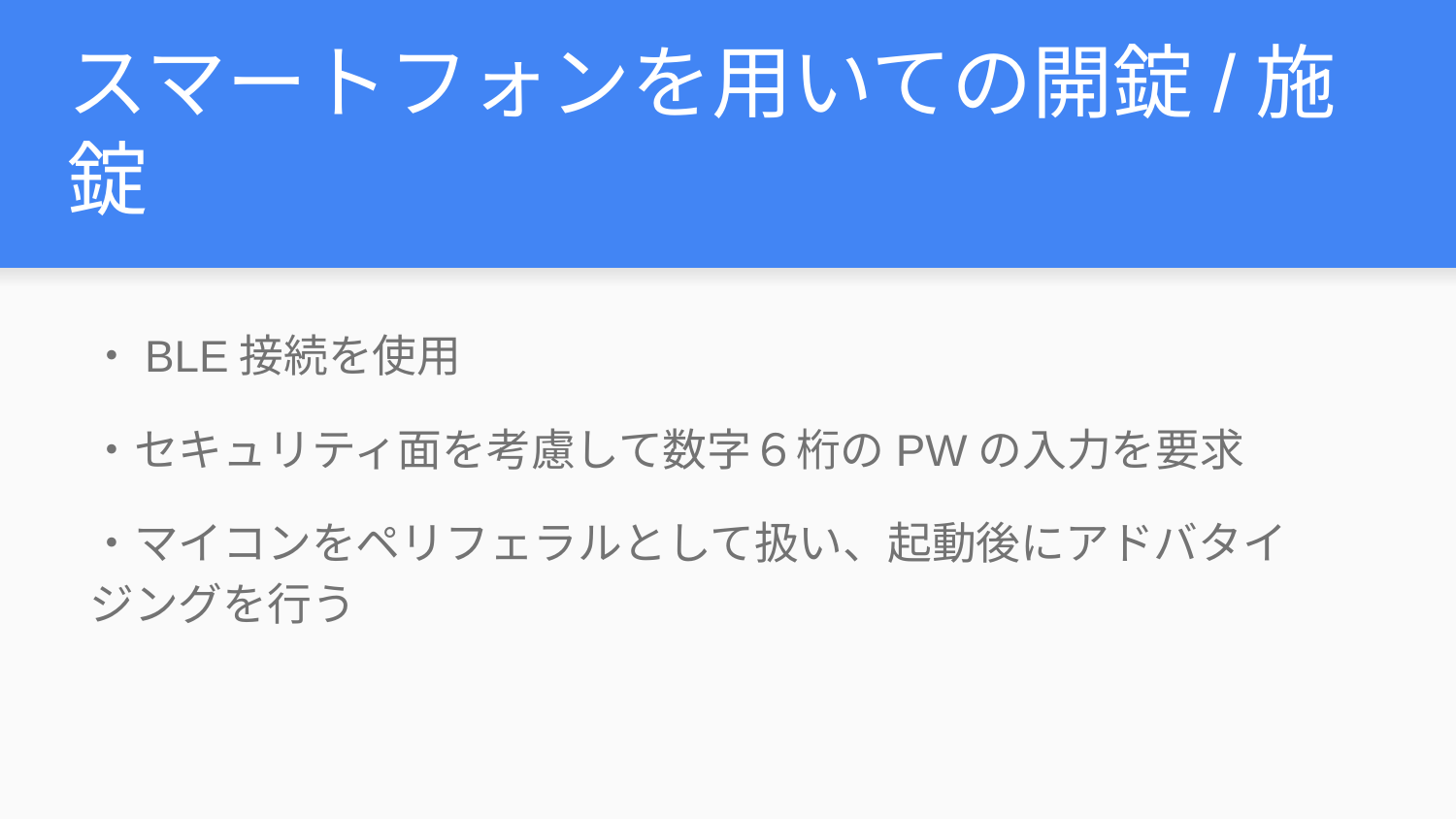

# スマートフォンを用いての開錠/施錠
・BLE接続を使用
・セキュリティ面を考慮して数字６桁のPWの入力を要求
・マイコンをペリフェラルとして扱い、起動後にアドバタイジングを行う